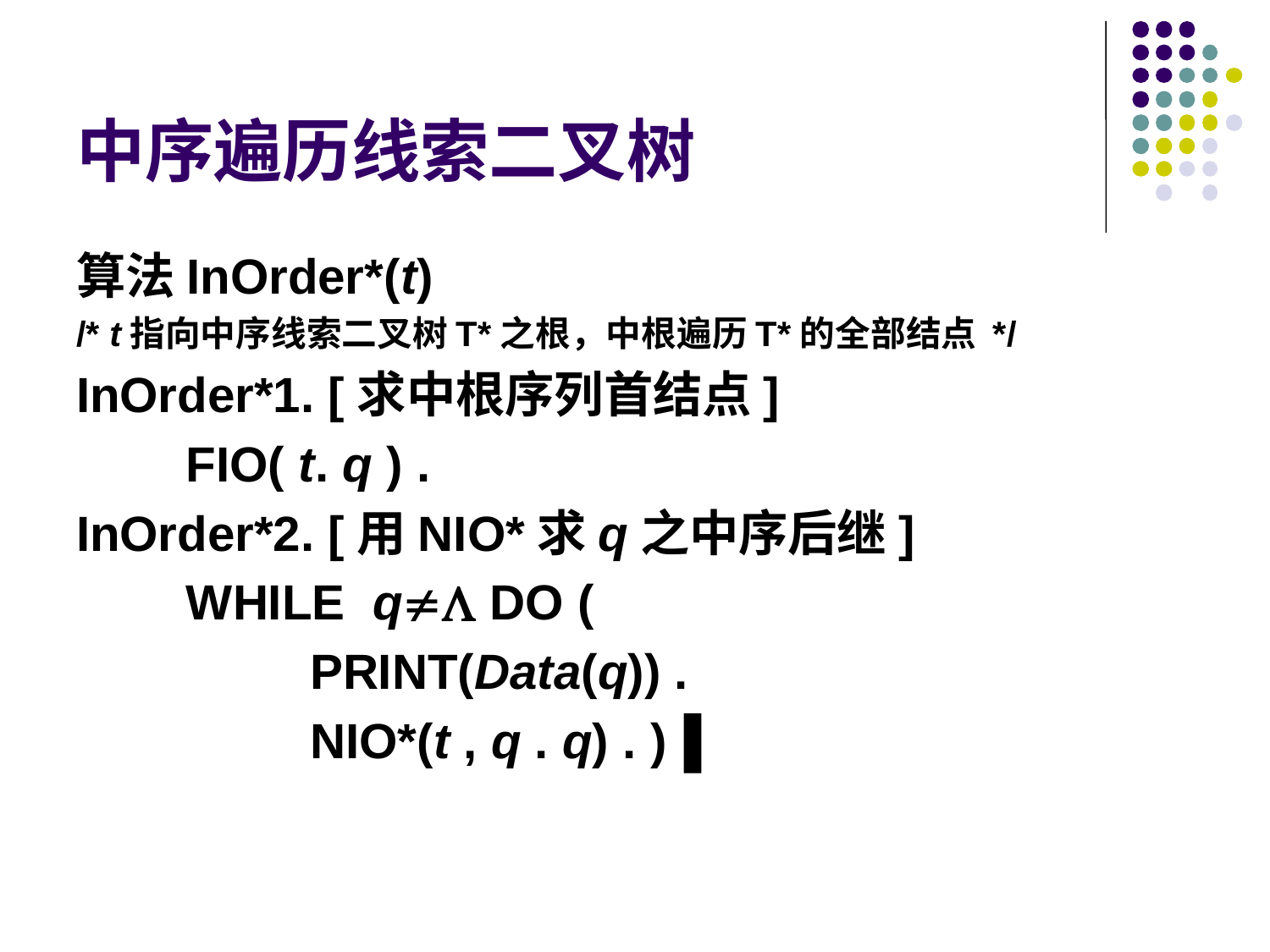

# 中序遍历线索二叉树
算法InOrder*(t)
/* t指向中序线索二叉树T*之根，中根遍历T*的全部结点 */
InOrder*1. [求中根序列首结点]
        FIO( t. q ) .
InOrder*2. [用NIO*求q之中序后继]
        WHILE  q≠Λ DO (
                 PRINT(Data(q)) .
                 NIO*(t , q . q) . )▐